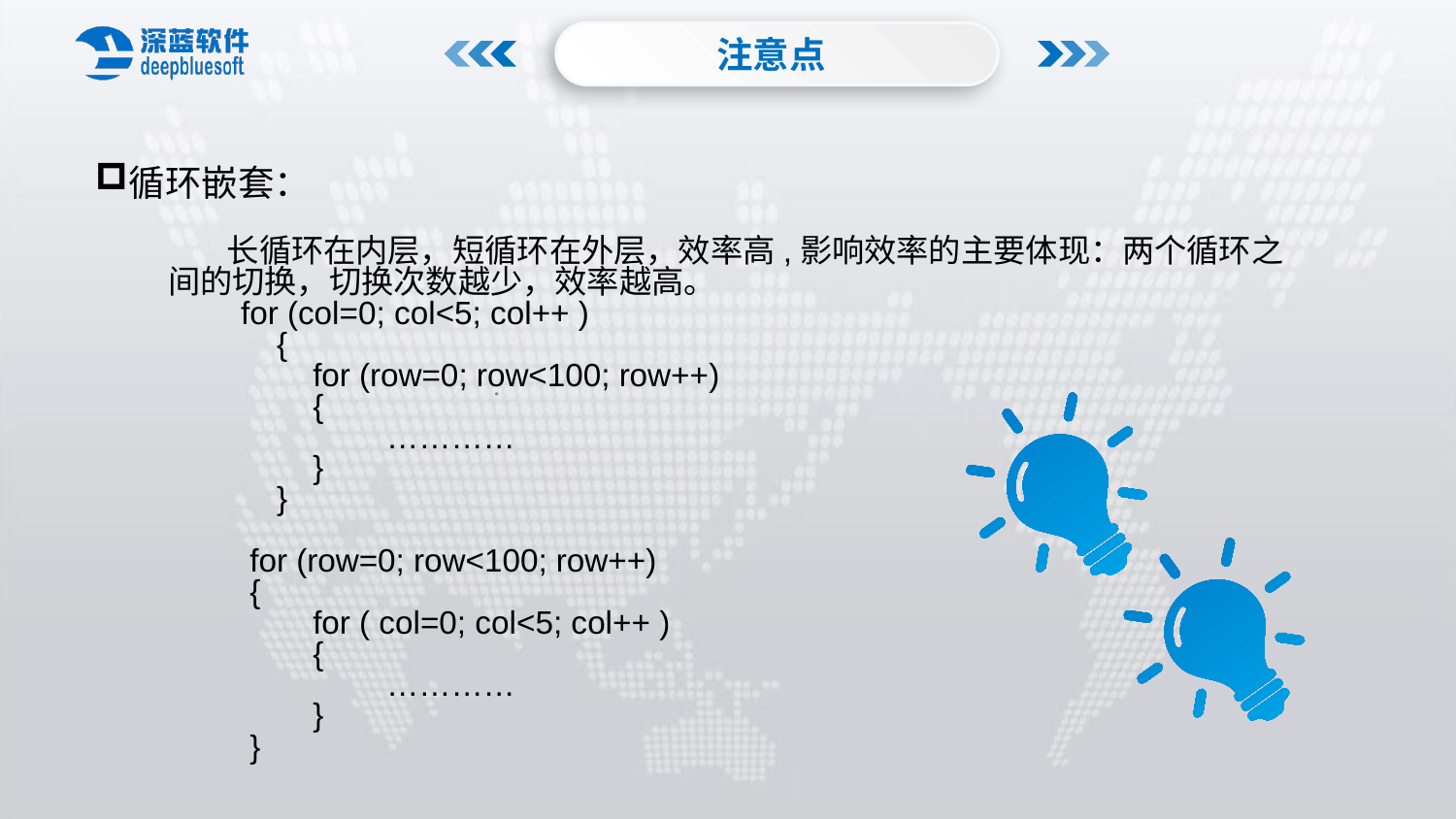

注意点

循环嵌套：

       长循环在内层，短循环在外层，效率高,影响效率的主要体现：两个循环之间的切换，切换次数越少，效率越高。
for (col=0; col<5; col++ )
    {
        for (row=0; row<100; row++)
        {
	…………
        }
    }

 for (row=0; row<100; row++)
 {
        for ( col=0; col<5; col++ )
        {
            	…………
        }
 }